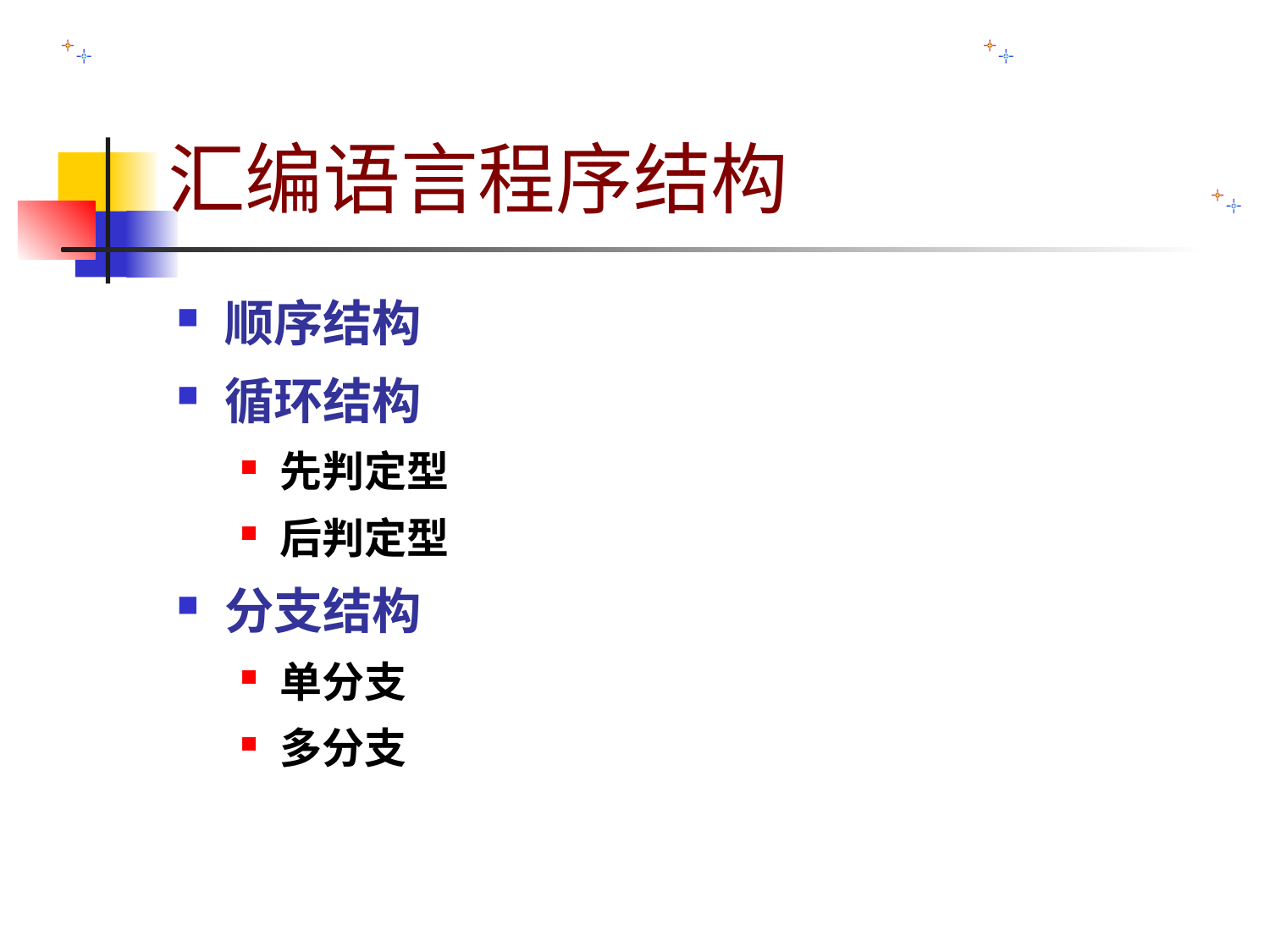

# 汇编语言程序结构
顺序结构
循环结构
先判定型
后判定型
分支结构
单分支
多分支